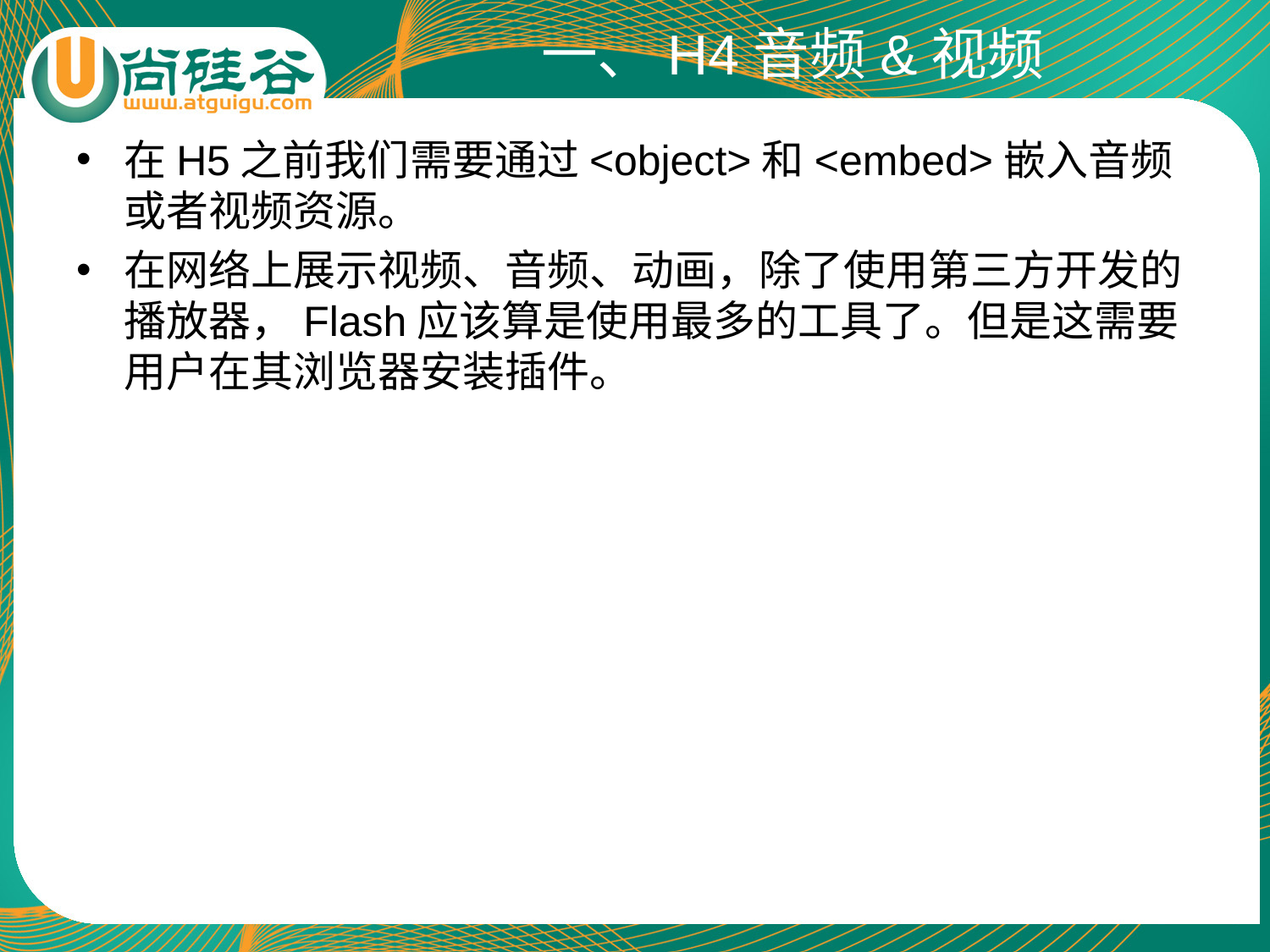

# 一、H4音频&视频
在H5之前我们需要通过<object>和<embed>嵌入音频或者视频资源。
在网络上展示视频、音频、动画，除了使用第三方开发的播放器，Flash应该算是使用最多的工具了。但是这需要用户在其浏览器安装插件。